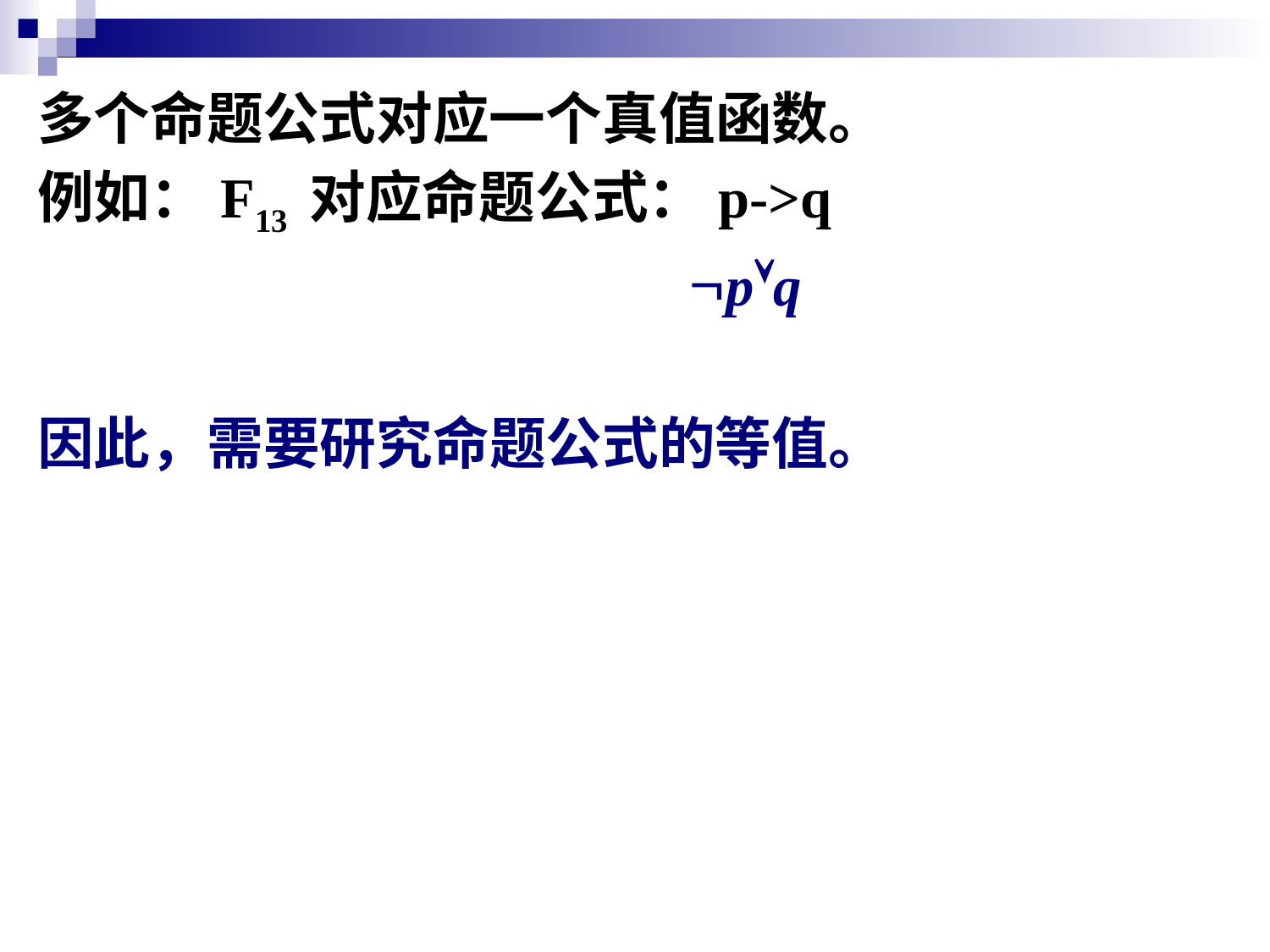

多个命题公式对应一个真值函数。
例如：F13 对应命题公式：p->q
                                              ¬p∨q

因此，需要研究命题公式的等值。